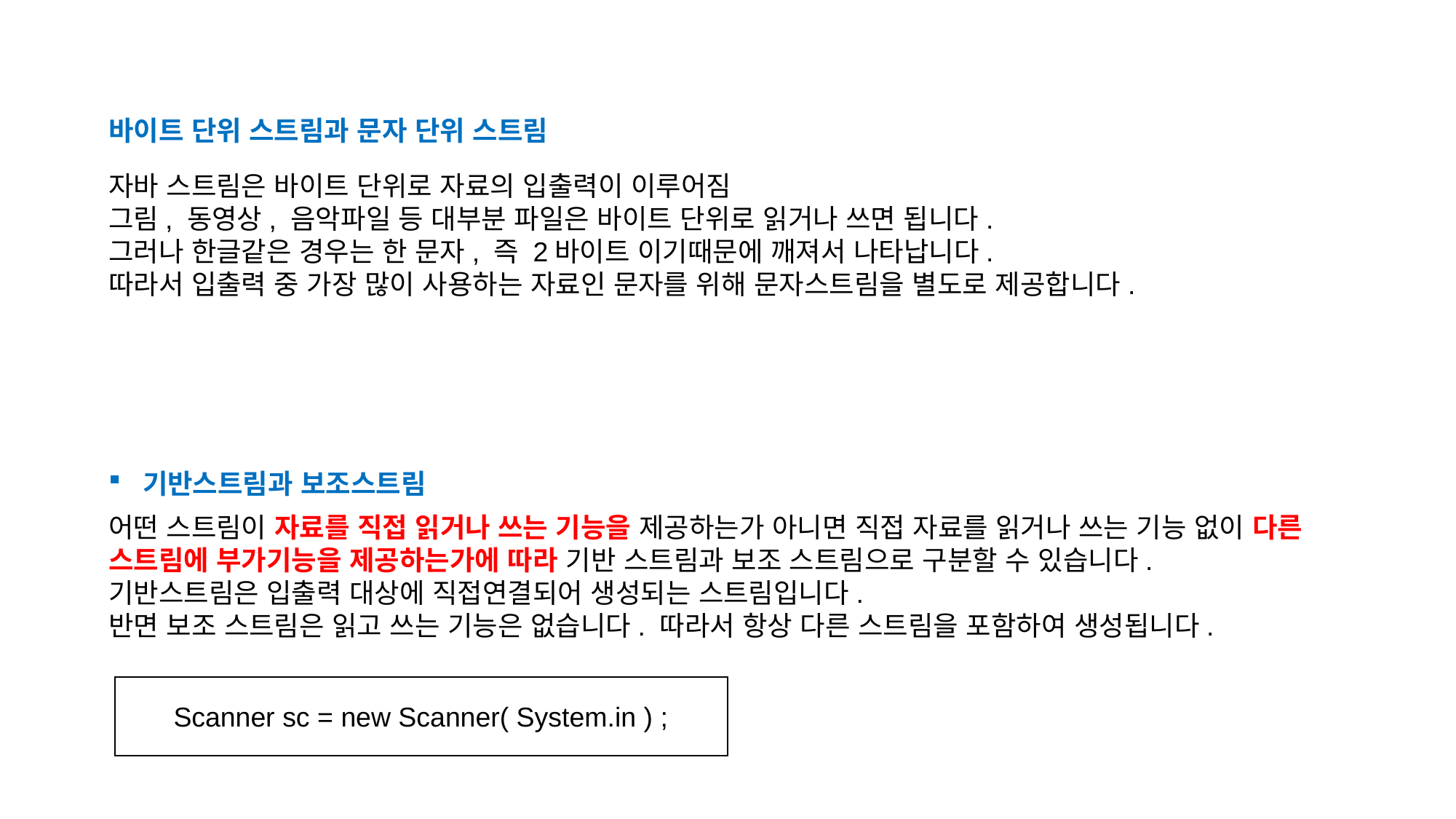

바이트 단위 스트림과 문자 단위 스트림
자바 스트림은 바이트 단위로 자료의 입출력이 이루어짐
그림, 동영상, 음악파일 등 대부분 파일은 바이트 단위로 읽거나 쓰면 됩니다.
그러나 한글같은 경우는 한 문자, 즉 2바이트 이기때문에 깨져서 나타납니다.
따라서 입출력 중 가장 많이 사용하는 자료인 문자를 위해 문자스트림을 별도로 제공합니다.
기반스트림과 보조스트림
어떤 스트림이 자료를 직접 읽거나 쓰는 기능을 제공하는가 아니면 직접 자료를 읽거나 쓰는 기능 없이 다른 스트림에 부가기능을 제공하는가에 따라 기반 스트림과 보조 스트림으로 구분할 수 있습니다.
기반스트림은 입출력 대상에 직접연결되어 생성되는 스트림입니다.
반면 보조 스트림은 읽고 쓰는 기능은 없습니다. 따라서 항상 다른 스트림을 포함하여 생성됩니다.
Scanner sc = new Scanner( System.in ) ;